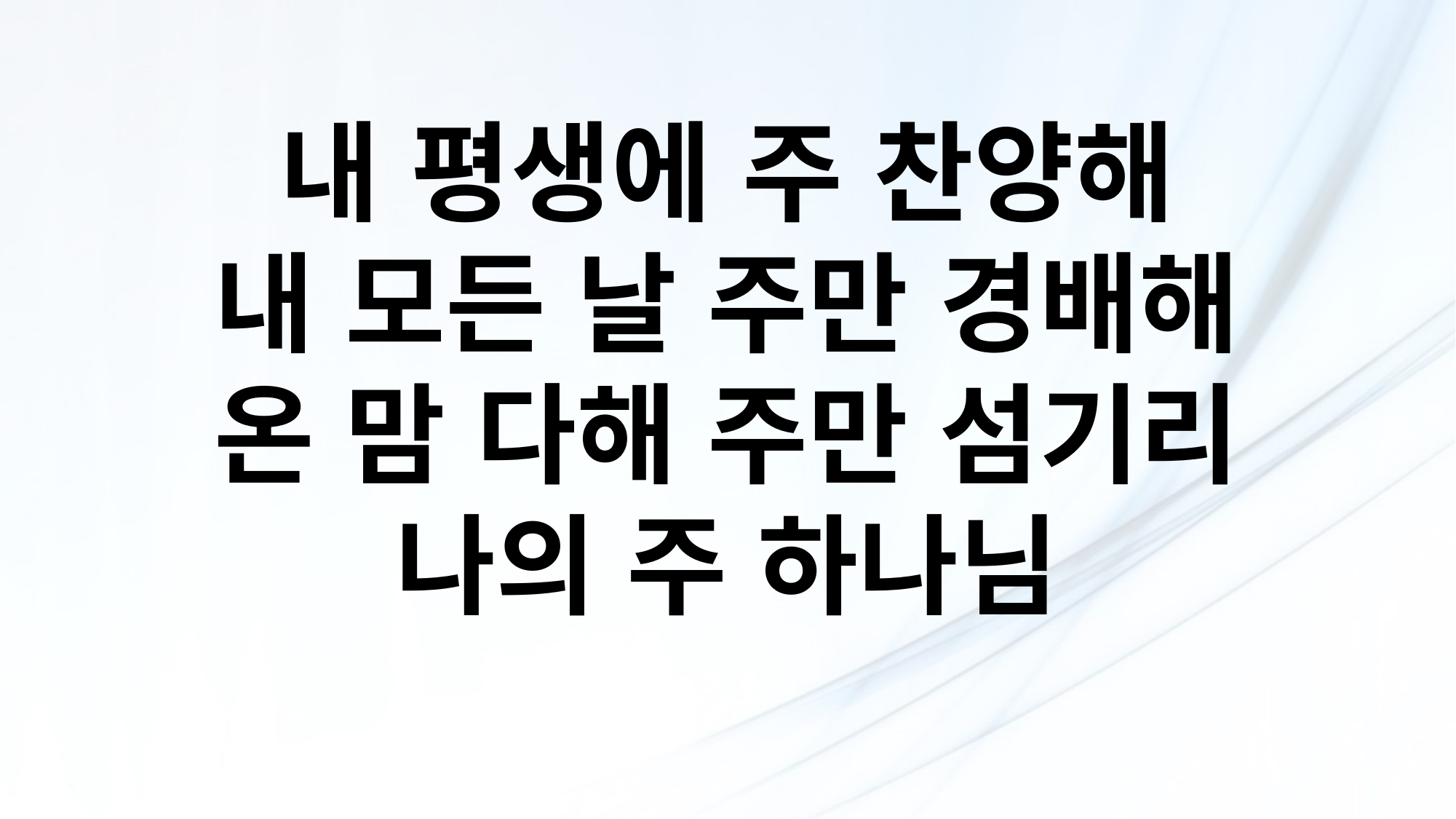

내 평생에 주 찬양해
내 모든 날 주만 경배해
온 맘 다해 주만 섬기리
나의 주 하나님